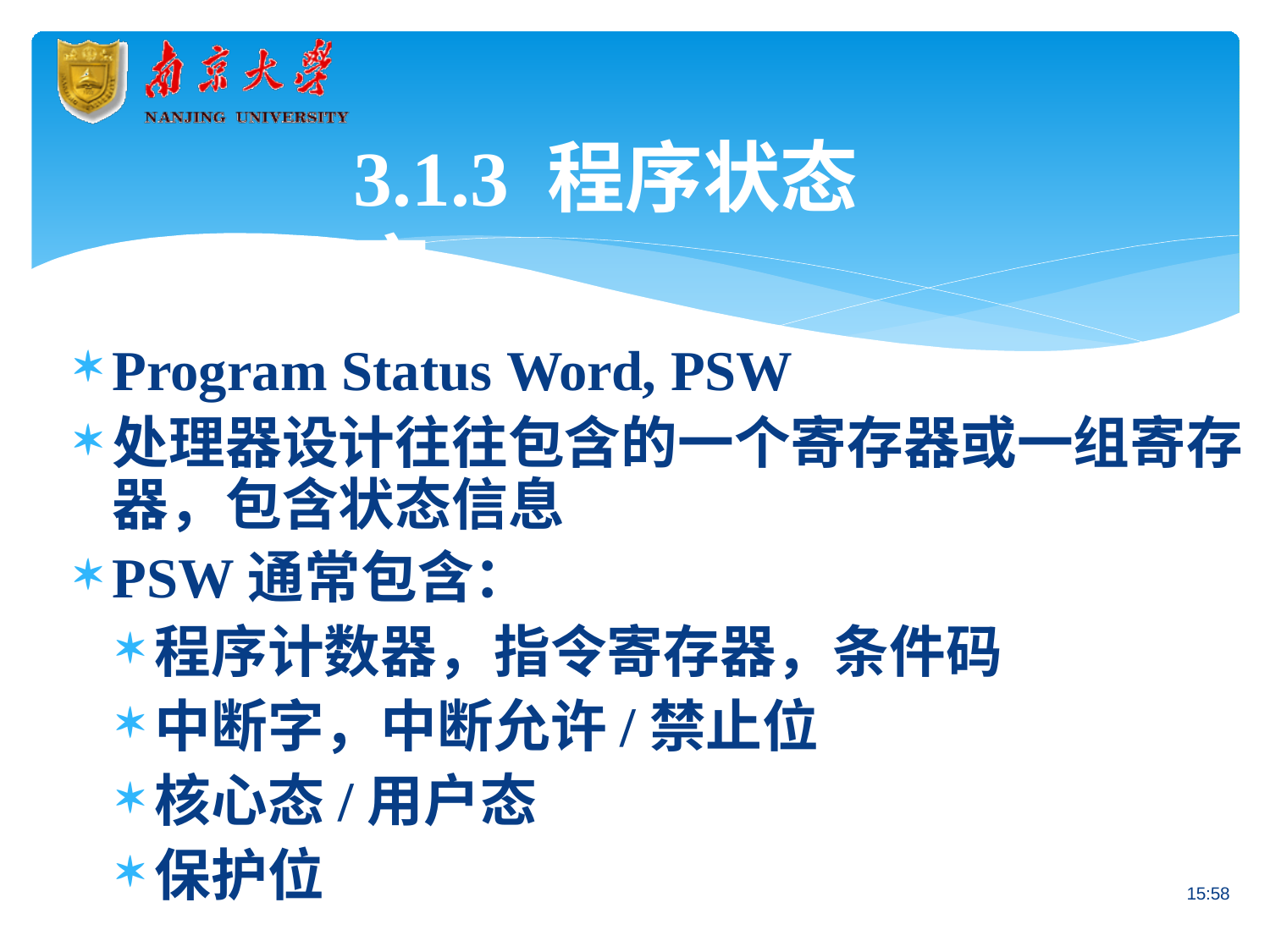

# 3.1.3 程序状态字
Program Status Word, PSW
处理器设计往往包含的一个寄存器或一组寄存 器，包含状态信息
PSW通常包含：
程序计数器，指令寄存器，条件码
中断字，中断允许/禁止位
核心态/用户态
保护位
15:58